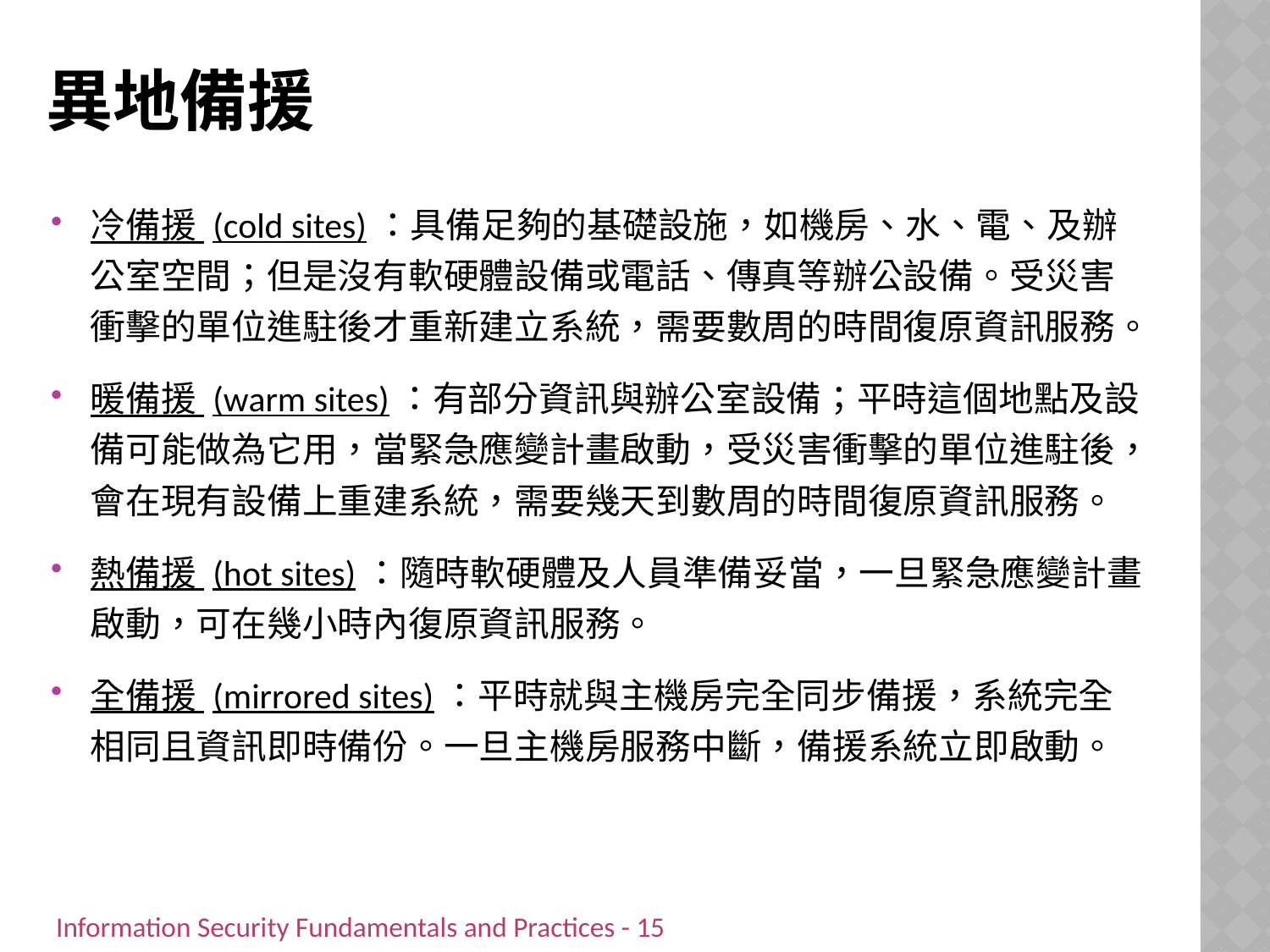

# 異地備援
冷備援 (cold sites)：具備足夠的基礎設施，如機房、水、電、及辦公室空間；但是沒有軟硬體設備或電話、傳真等辦公設備。受災害衝擊的單位進駐後才重新建立系統，需要數周的時間復原資訊服務。
暖備援 (warm sites)：有部分資訊與辦公室設備；平時這個地點及設備可能做為它用，當緊急應變計畫啟動，受災害衝擊的單位進駐後，會在現有設備上重建系統，需要幾天到數周的時間復原資訊服務。
熱備援 (hot sites)：隨時軟硬體及人員準備妥當，一旦緊急應變計畫啟動，可在幾小時內復原資訊服務。
全備援 (mirrored sites)：平時就與主機房完全同步備援，系統完全相同且資訊即時備份。一旦主機房服務中斷，備援系統立即啟動。